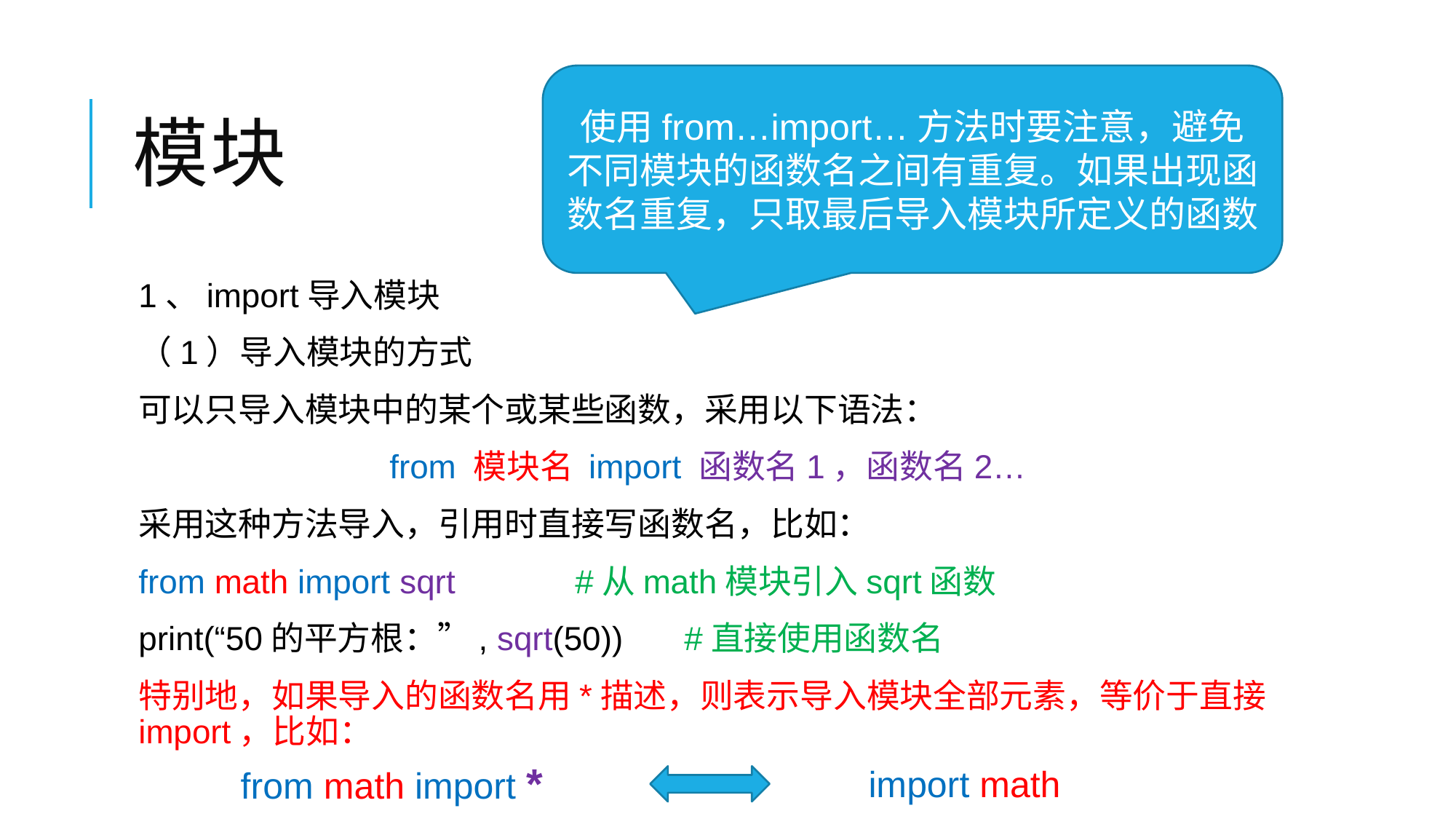

使用from…import…方法时要注意，避免不同模块的函数名之间有重复。如果出现函数名重复，只取最后导入模块所定义的函数
# 模块
1、import导入模块
（1）导入模块的方式
可以只导入模块中的某个或某些函数，采用以下语法：
from 模块名 import 函数名1，函数名2…
采用这种方法导入，引用时直接写函数名，比如：
from math import sqrt		#从math模块引入sqrt函数
print(“50的平方根：”, sqrt(50))	#直接使用函数名
特别地，如果导入的函数名用*描述，则表示导入模块全部元素，等价于直接import，比如：
from math import *
import math